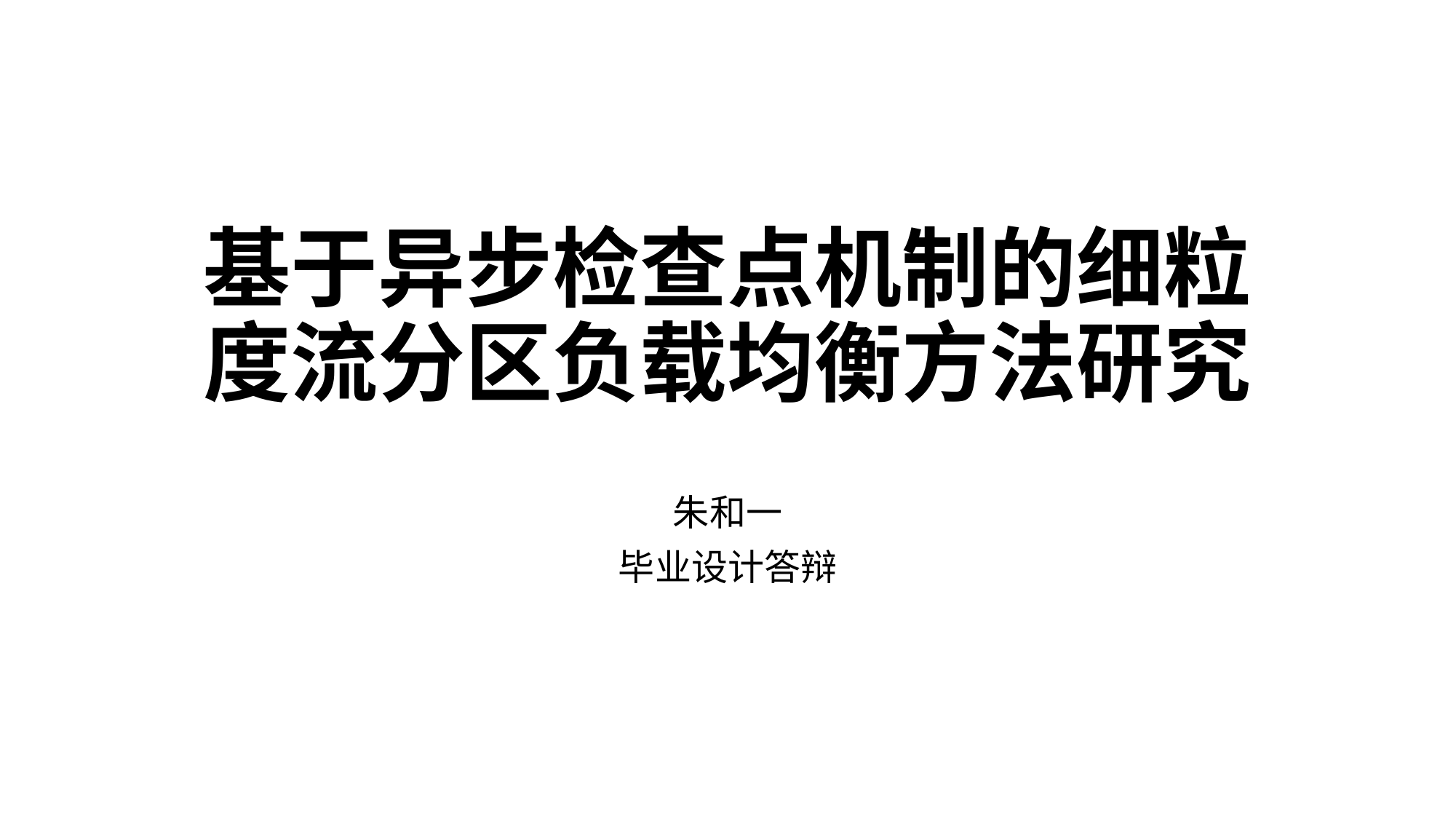

# 基于异步检查点机制的细粒度流分区负载均衡方法研究

朱和一
毕业设计答辩